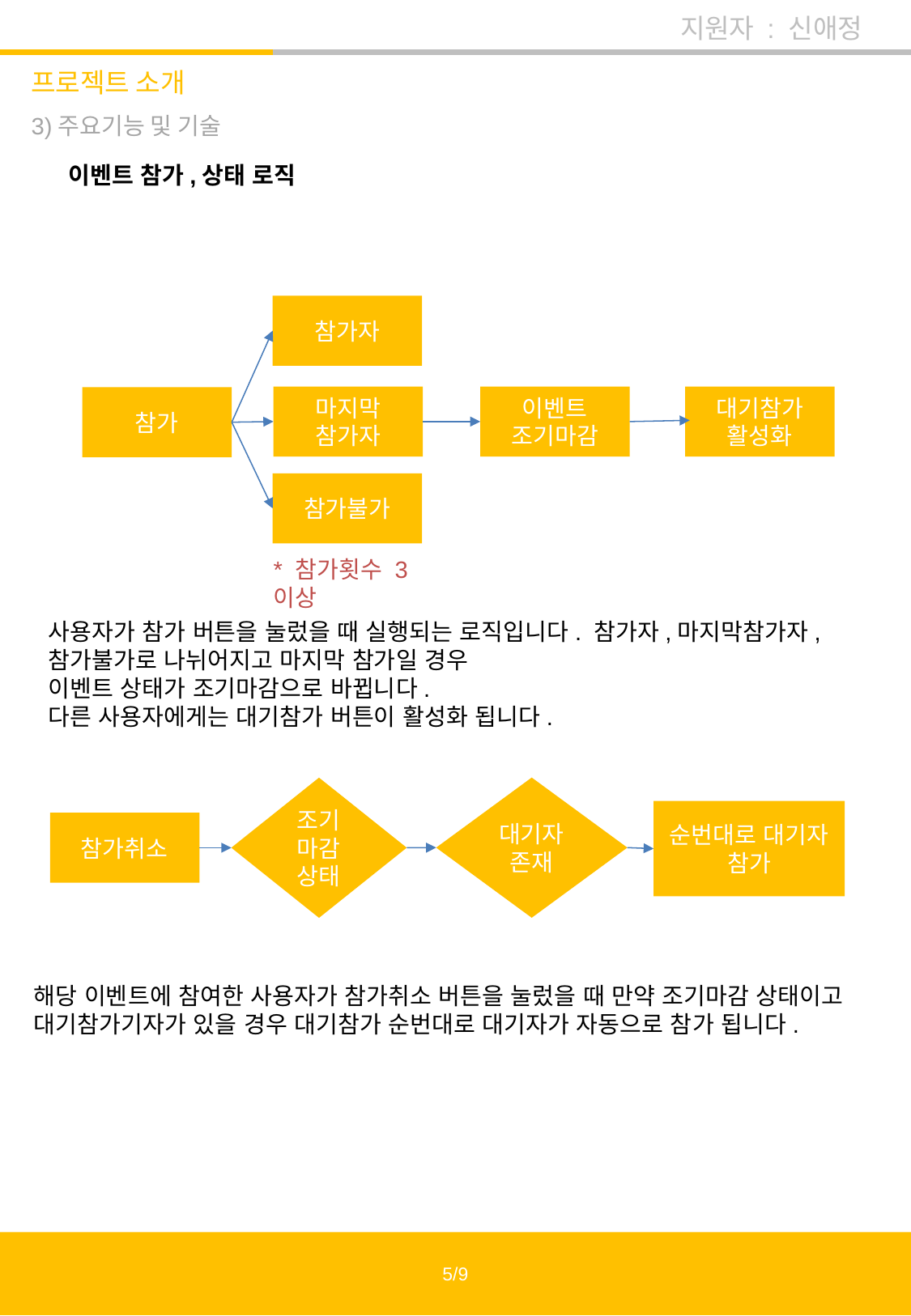

지원자 : 신애정
프로젝트 소개
3)주요기능 및 기술
이벤트 참가,상태 로직
참가자
마지막 참가자
이벤트 조기마감
대기참가
활성화
참가
참가불가
* 참가횟수 3이상
사용자가 참가 버튼을 눌렀을 때 실행되는 로직입니다. 참가자,마지막참가자,참가불가로 나뉘어지고 마지막 참가일 경우
이벤트 상태가 조기마감으로 바뀝니다.
다른 사용자에게는 대기참가 버튼이 활성화 됩니다.
대기자 존재
조기마감 상태
순번대로 대기자 참가
참가취소

해당 이벤트에 참여한 사용자가 참가취소 버튼을 눌렀을 때 만약 조기마감 상태이고 대기참가기자가 있을 경우 대기참가 순번대로 대기자가 자동으로 참가 됩니다.
5/9